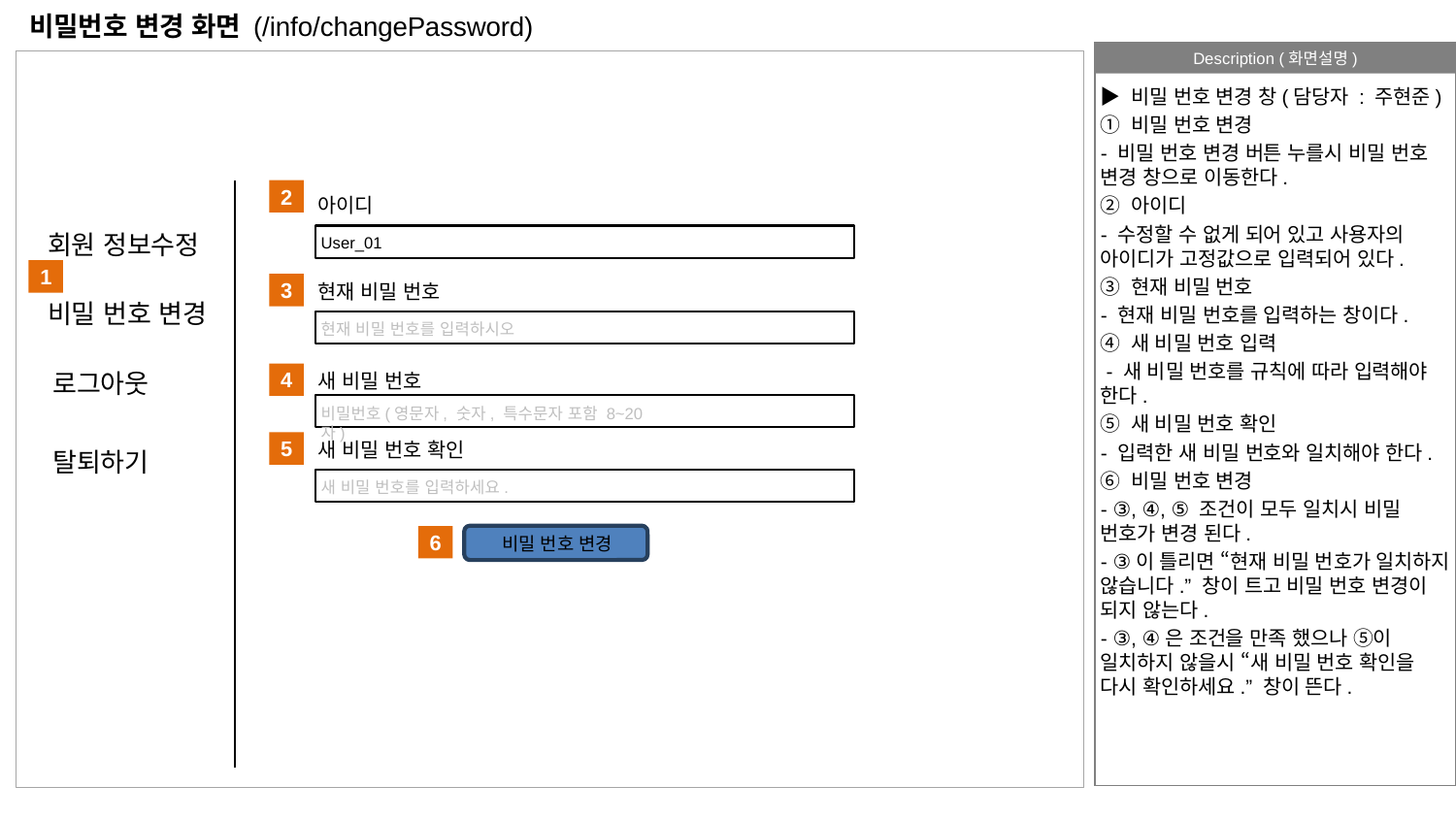

# 비밀번호 변경 화면 (/info/changePassword)

▶ 비밀 번호 변경 창(담당자 : 주현준)
① 비밀 번호 변경
- 비밀 번호 변경 버튼 누를시 비밀 번호 변경 창으로 이동한다.
② 아이디
- 수정할 수 없게 되어 있고 사용자의 아이디가 고정값으로 입력되어 있다.
③ 현재 비밀 번호
- 현재 비밀 번호를 입력하는 창이다.
④ 새 비밀 번호 입력
 - 새 비밀 번호를 규칙에 따라 입력해야 한다.
⑤ 새 비밀 번호 확인
- 입력한 새 비밀 번호와 일치해야 한다.
⑥ 비밀 번호 변경
- ③, ④, ⑤ 조건이 모두 일치시 비밀 번호가 변경 된다.
- ③이 틀리면 “현재 비밀 번호가 일치하지 않습니다.” 창이 트고 비밀 번호 변경이 되지 않는다.
- ③, ④은 조건을 만족 했으나 ⑤이 일치하지 않을시 “새 비밀 번호 확인을 다시 확인하세요.” 창이 뜬다.
2
아이디
회원 정보수정
User_01
`
1
현재 비밀 번호
3
비밀 번호 변경
현재 비밀 번호를 입력하시오
`
로그아웃
새 비밀 번호
4
`
비밀번호(영문자, 숫자, 특수문자 포함 8~20자)
새 비밀 번호 확인
5
탈퇴하기
새 비밀 번호를 입력하세요.
`

비밀 번호 변경
6